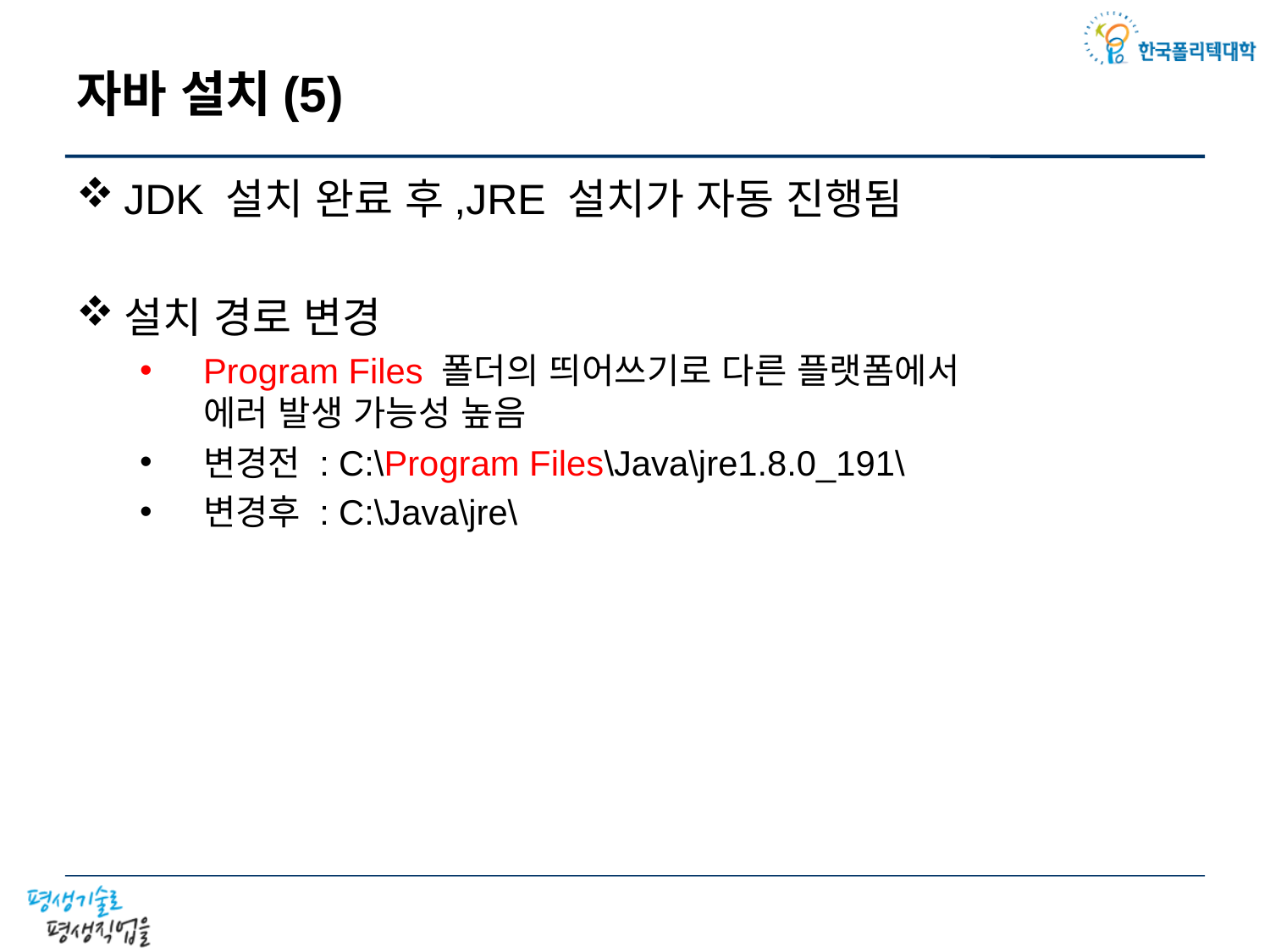

# 자바 설치(5)
JDK 설치 완료 후,JRE 설치가 자동 진행됨

설치 경로 변경
Program Files 폴더의 띄어쓰기로 다른 플랫폼에서
에러 발생 가능성 높음
변경전 : C:\Program Files\Java\jre1.8.0_191\
변경후 : C:\Java\jre\